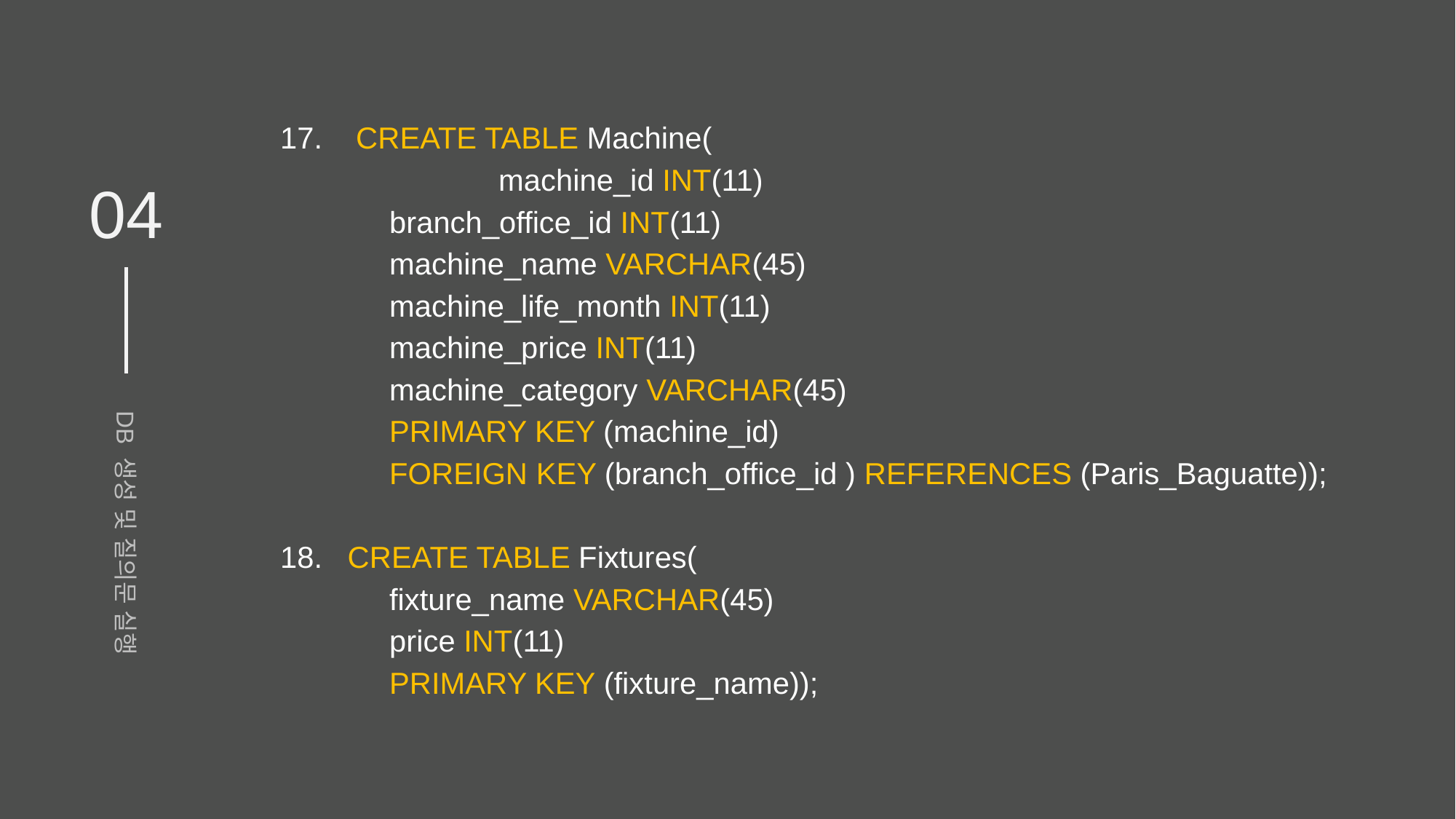

17.    CREATE TABLE Machine(
		machine_id INT(11)
branch_office_id INT(11)
machine_name VARCHAR(45)
machine_life_month INT(11)
machine_price INT(11)
machine_category VARCHAR(45)
PRIMARY KEY (machine_id)
FOREIGN KEY (branch_office_id ) REFERENCES (Paris_Baguatte));

04
18.   CREATE TABLE Fixtures(
fixture_name VARCHAR(45)
price INT(11)
PRIMARY KEY (fixture_name));

);

DB 생성 및 질의문 실행